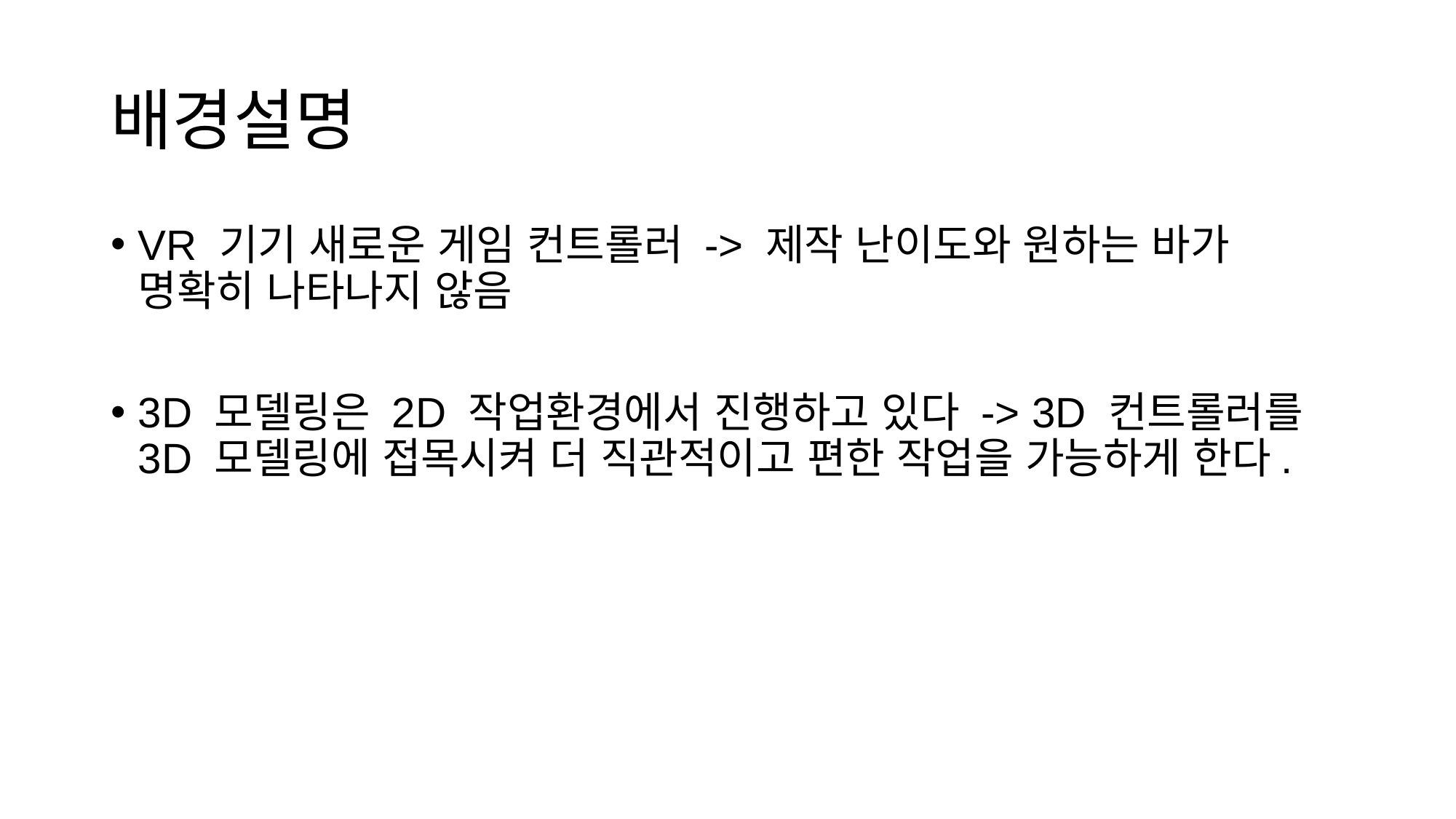

# 배경설명
VR 기기 새로운 게임 컨트롤러 -> 제작 난이도와 원하는 바가 명확히 나타나지 않음

3D 모델링은 2D 작업환경에서 진행하고 있다 -> 3D 컨트롤러를 3D 모델링에 접목시켜 더 직관적이고 편한 작업을 가능하게 한다.